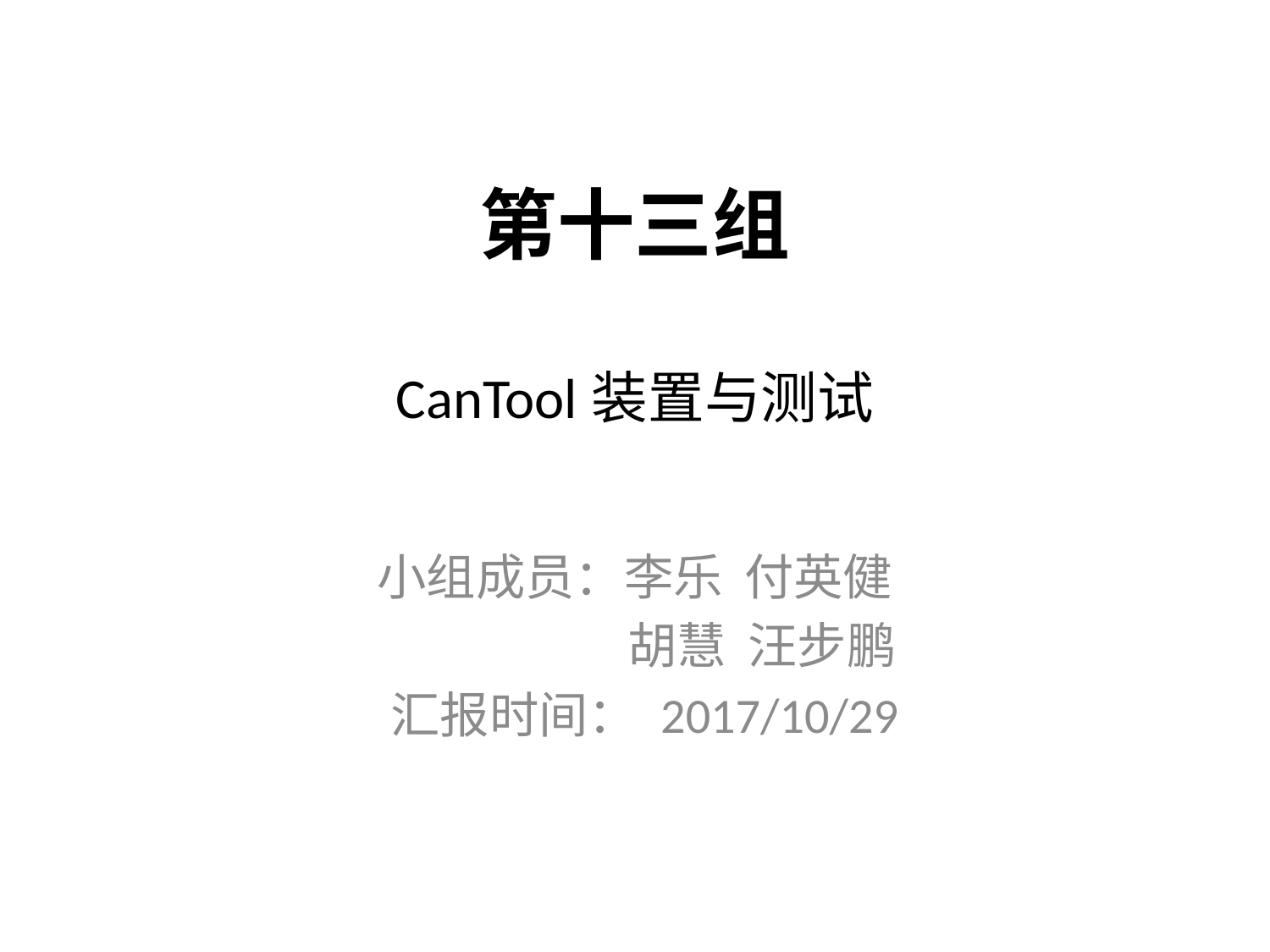

# 第十三组 CanTool装置与测试
小组成员：李乐  付英健
                      胡慧  汪步鹏
                汇报时间： 2017/10/29